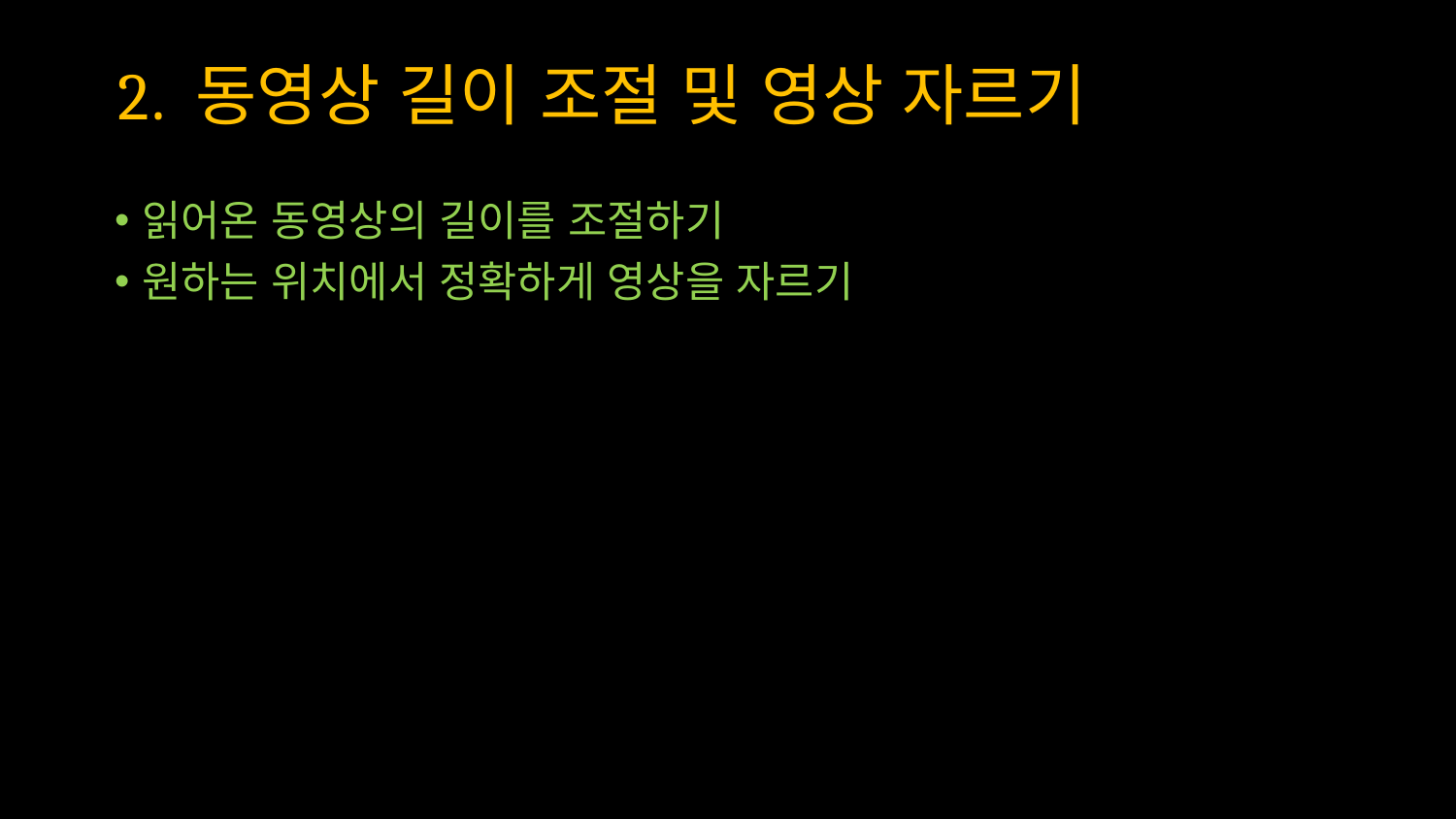

# 2. 동영상 길이 조절 및 영상 자르기
읽어온 동영상의 길이를 조절하기
원하는 위치에서 정확하게 영상을 자르기